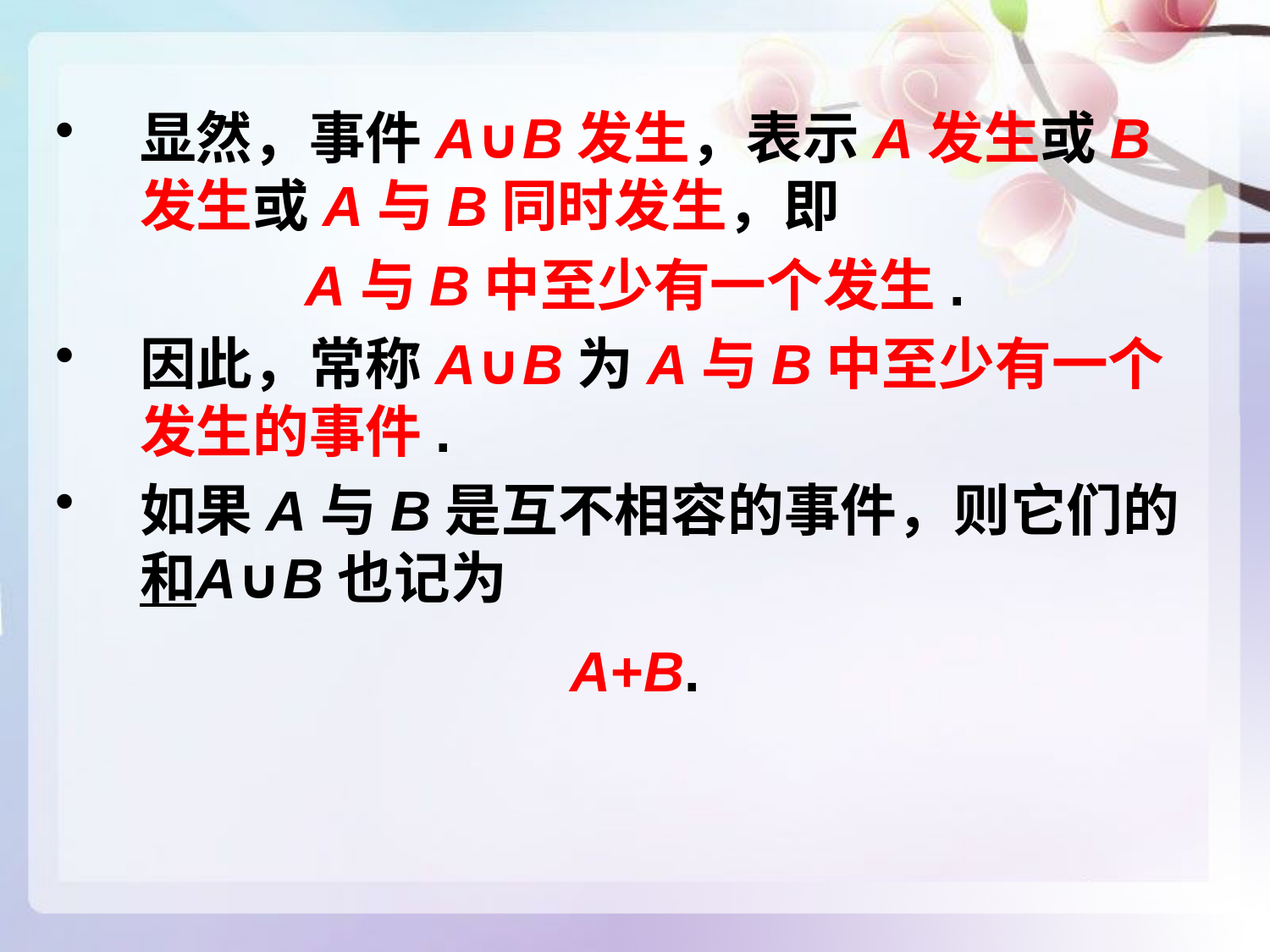

显然，事件A∪B发生，表示A发生或B发生或A与B同时发生，即
A与B中至少有一个发生.
因此，常称A∪B为A与B中至少有一个发生的事件.
如果A与B是互不相容的事件，则它们的和A∪B也记为
A+B.